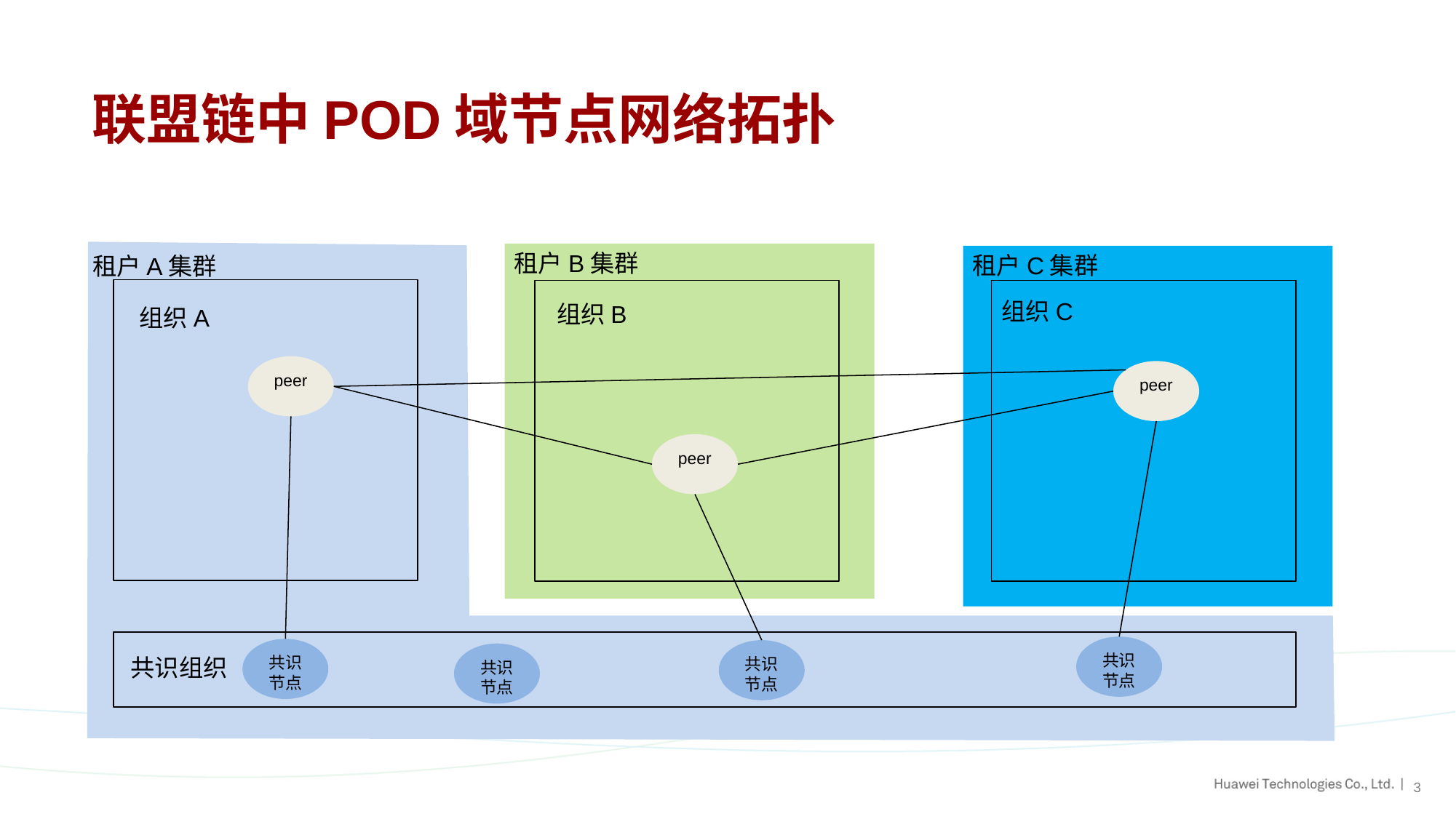

联盟链中POD域节点网络拓扑

租户B集群
租户A集群
租户C集群

组织C
组织B
组织A
peer
peer
peer

共识节点
共识节点
共识节点
共识节点
共识组织